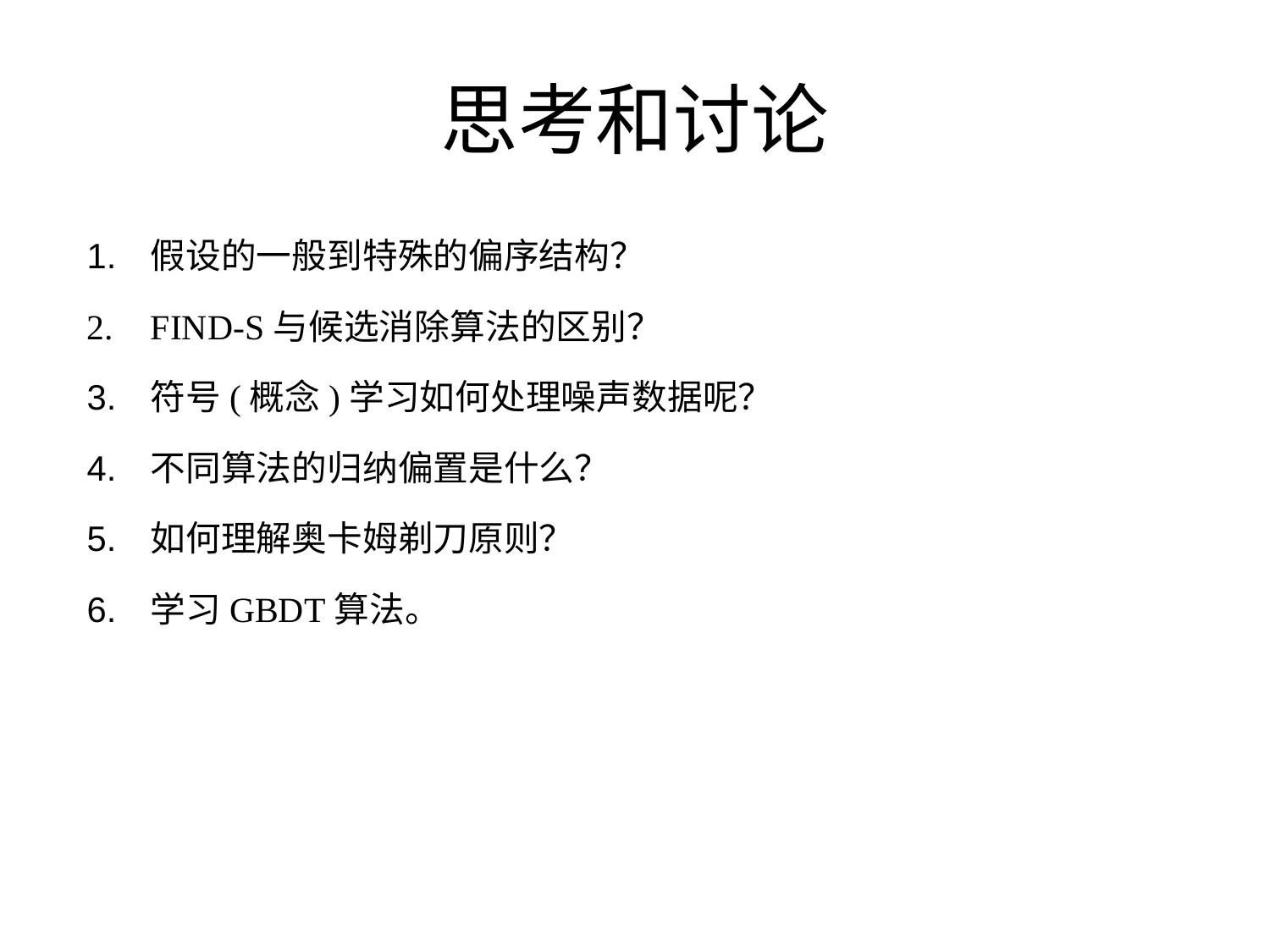

# 思考和讨论
假设的一般到特殊的偏序结构？
FIND-S与候选消除算法的区别？
符号(概念)学习如何处理噪声数据呢？
不同算法的归纳偏置是什么？
如何理解奥卡姆剃刀原则？
学习GBDT算法。